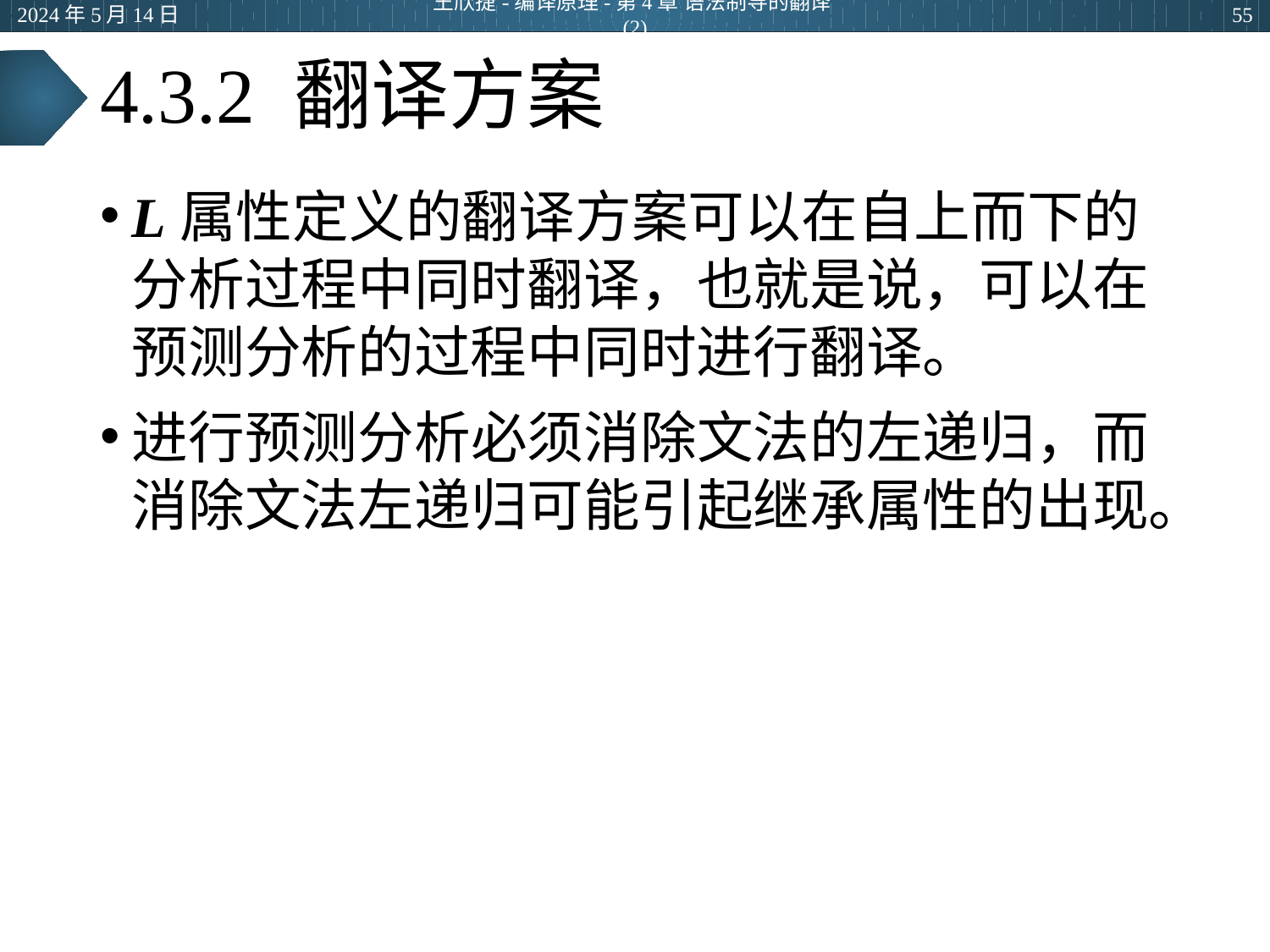

2024年5月14日
王欣捷-编译原理-第4章 语法制导的翻译(2)
55
# 4.3.2 翻译方案
L属性定义的翻译方案可以在自上而下的分析过程中同时翻译，也就是说，可以在预测分析的过程中同时进行翻译。
进行预测分析必须消除文法的左递归，而消除文法左递归可能引起继承属性的出现。